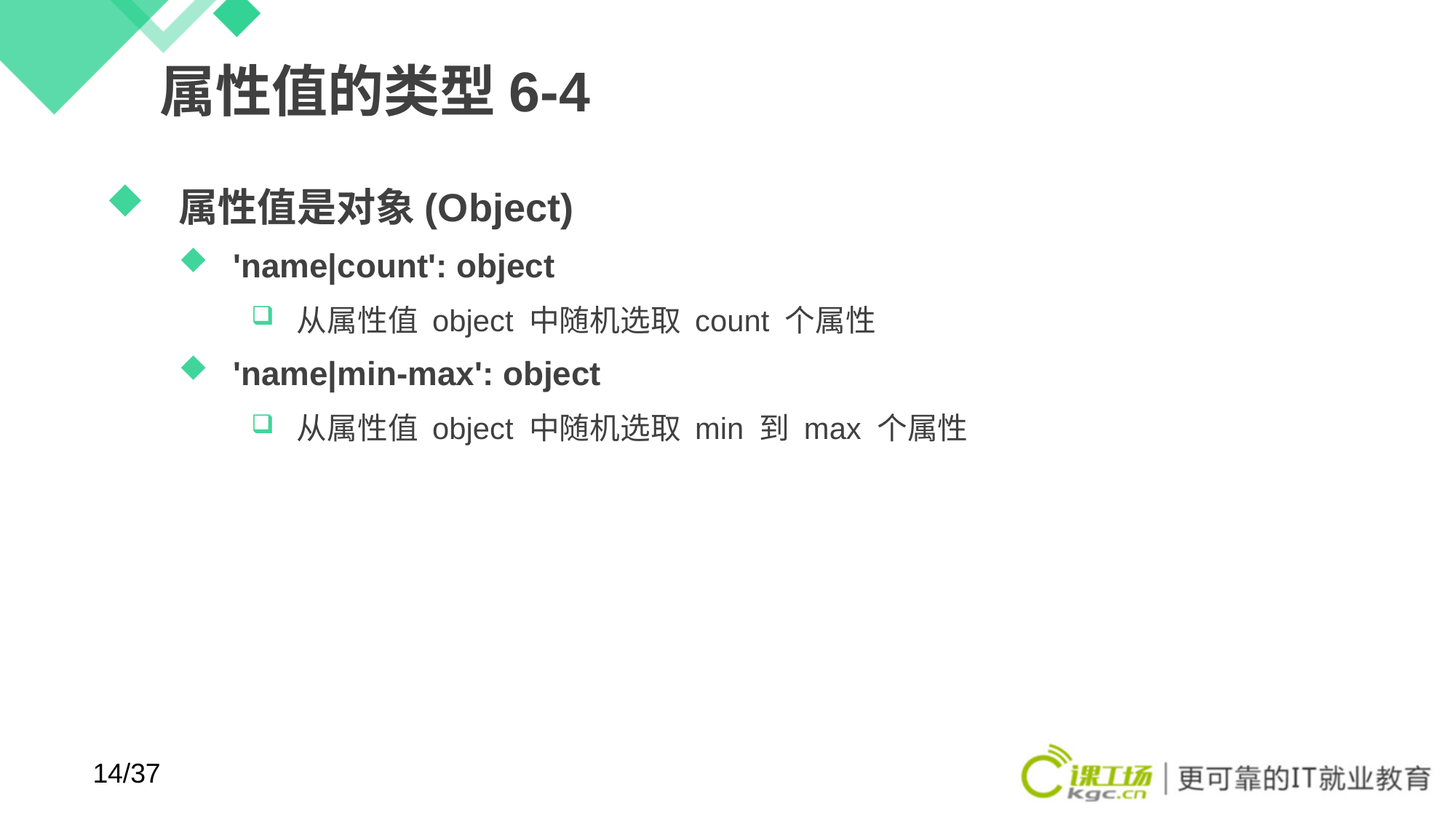

# 属性值的类型6-4
属性值是对象(Object)
'name|count': object
从属性值 object 中随机选取 count 个属性
'name|min-max': object
从属性值 object 中随机选取 min 到 max 个属性